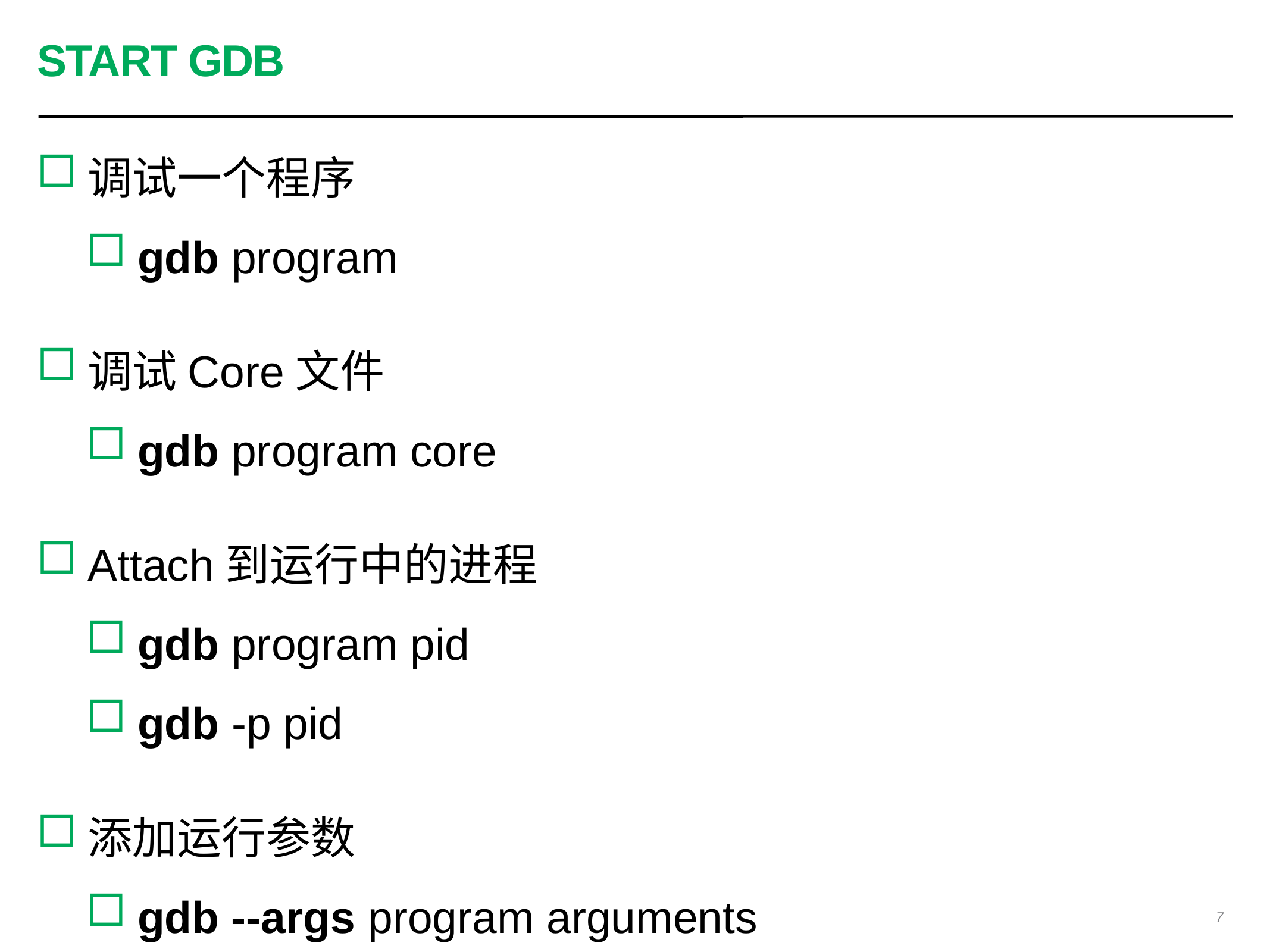

# START GDB
调试一个程序
gdb program

调试Core文件
gdb program core

Attach到运行中的进程
gdb program pid
gdb -p pid

添加运行参数
gdb --args program arguments

7